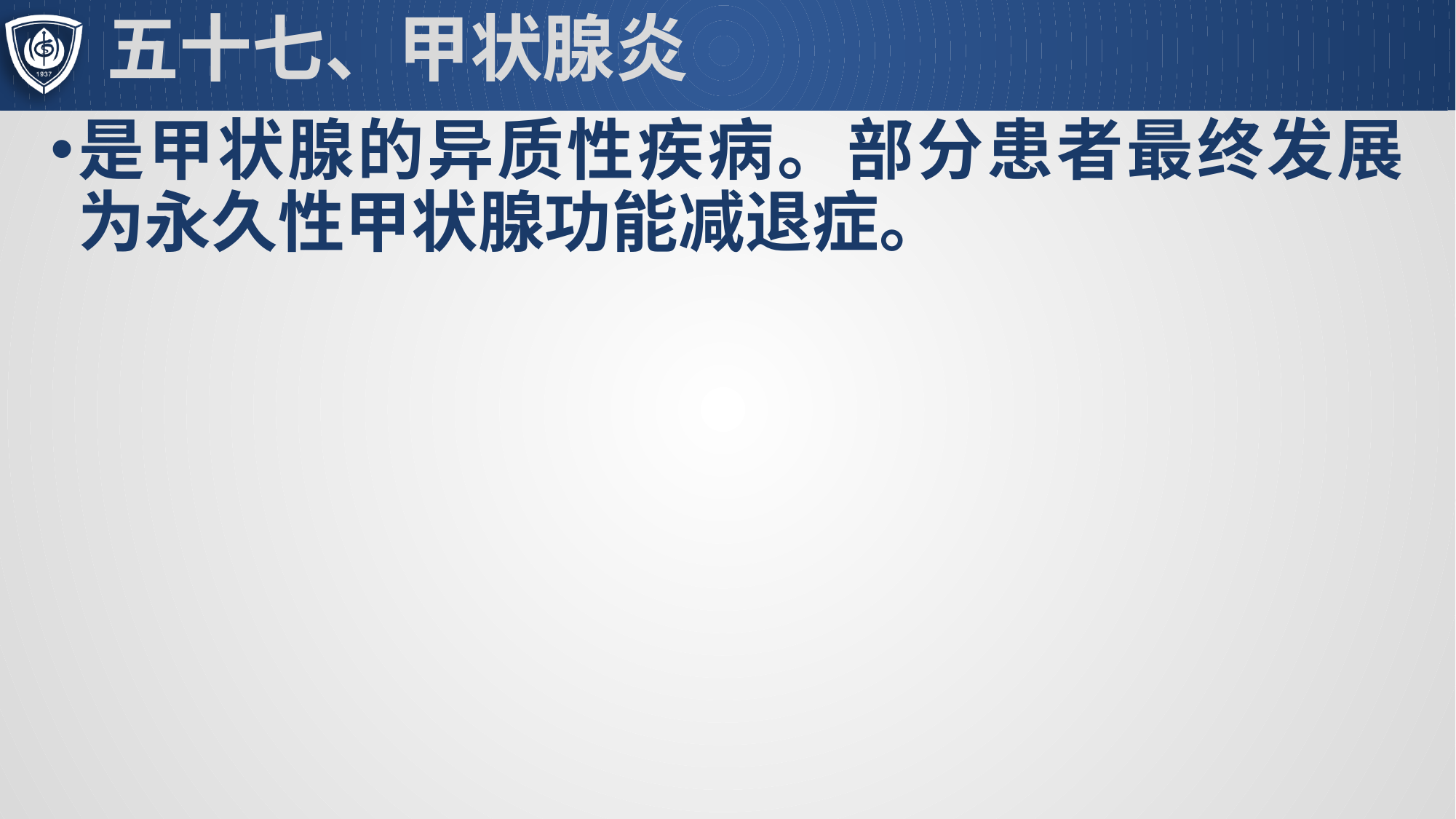

# 五十七、甲状腺炎
是甲状腺的异质性疾病。部分患者最终发展为永久性甲状腺功能减退症。